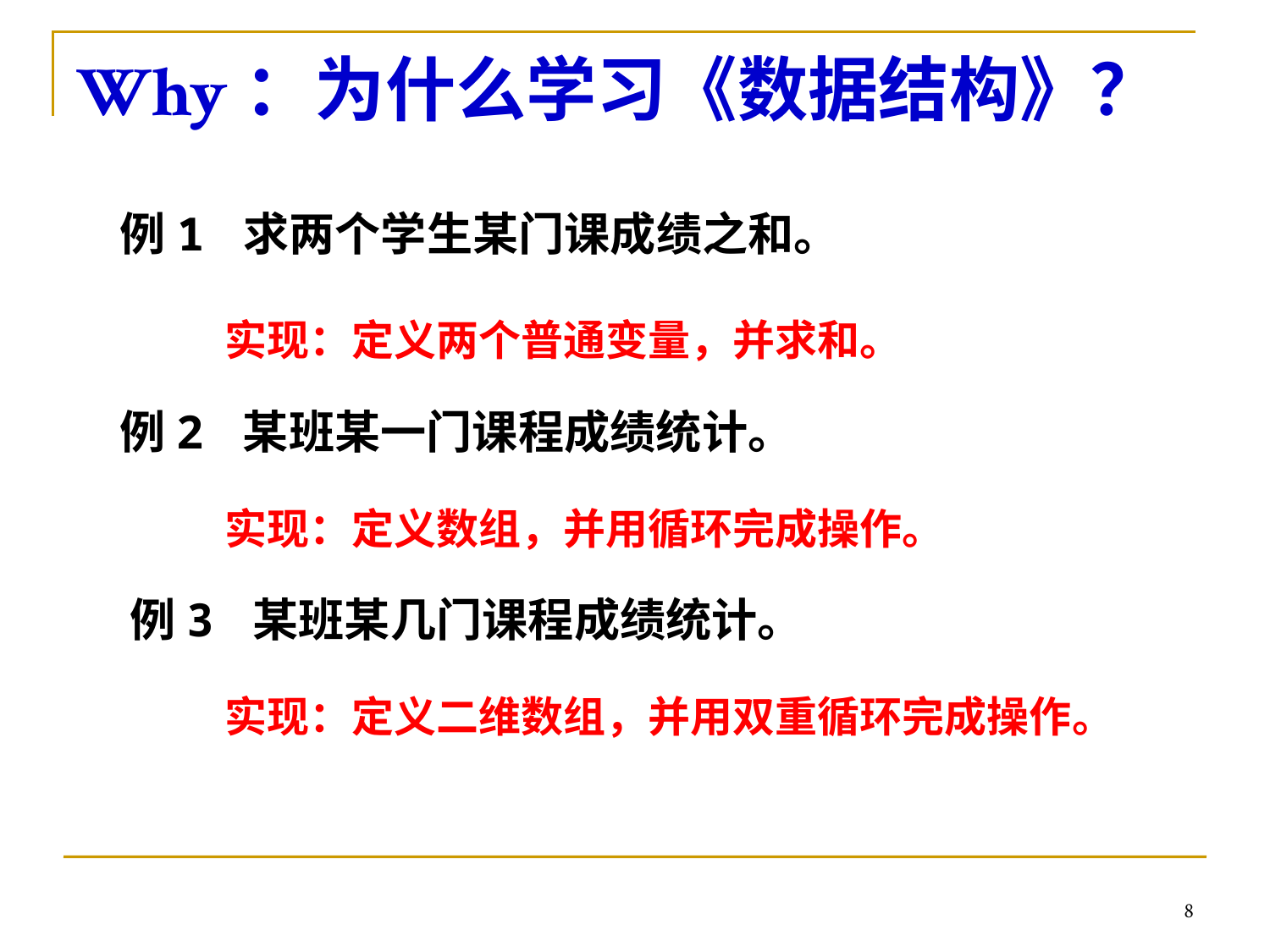

# Why：为什么学习《数据结构》？
例1 求两个学生某门课成绩之和。
实现：定义两个普通变量，并求和。
例2 某班某一门课程成绩统计。
实现：定义数组，并用循环完成操作。
例3 某班某几门课程成绩统计。
实现：定义二维数组，并用双重循环完成操作。
8